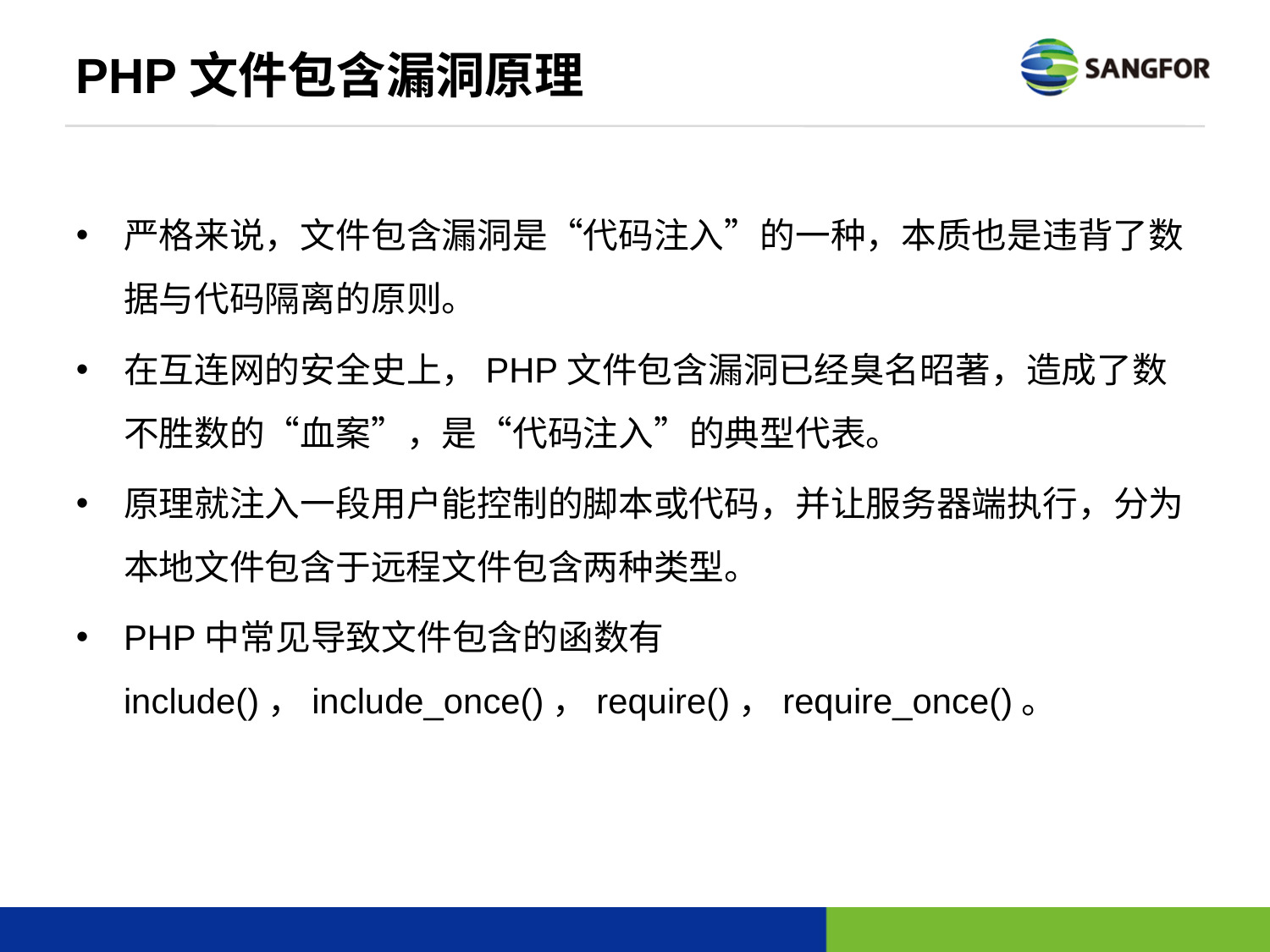

# PHP文件包含漏洞原理
严格来说，文件包含漏洞是“代码注入”的一种，本质也是违背了数据与代码隔离的原则。
在互连网的安全史上，PHP文件包含漏洞已经臭名昭著，造成了数不胜数的“血案”，是“代码注入”的典型代表。
原理就注入一段用户能控制的脚本或代码，并让服务器端执行，分为本地文件包含于远程文件包含两种类型。
PHP中常见导致文件包含的函数有include()，include_once()，require()，require_once()。